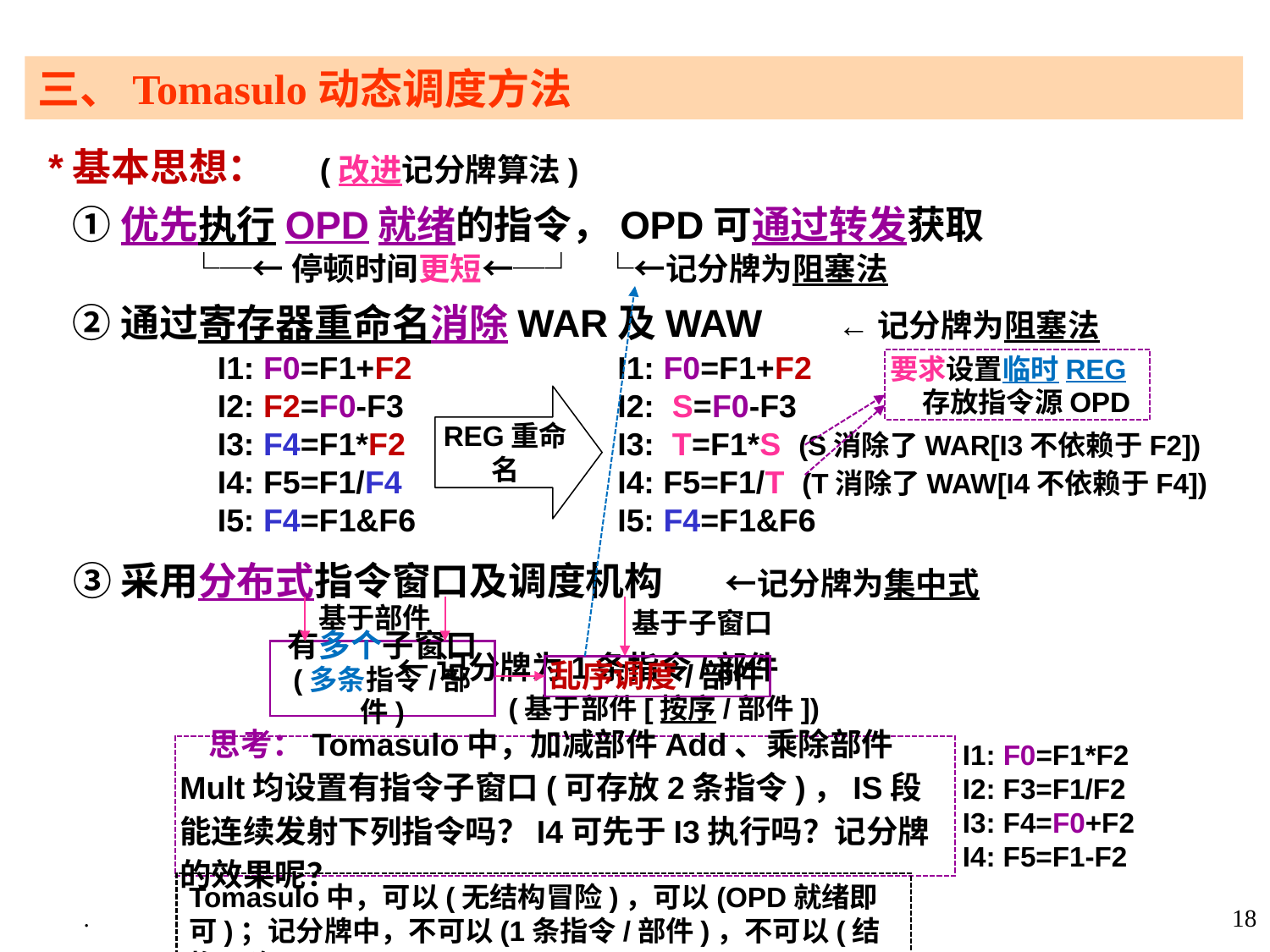

三、Tomasulo动态调度方法
 *基本思想：     (改进记分牌算法)
    ①优先执行OPD就绪的指令，OPD可通过转发获取
                     └─←停顿时间更短←─┘   └←记分牌为阻塞法
    ②通过寄存器重命名消除WAR及WAW       ←记分牌为阻塞法
I1: F0=F1+F2
I2:  S=F0-F3
I3:  T=F1*S  (S消除了WAR[I3不依赖于F2])
I4: F5=F1/T  (T消除了WAW[I4不依赖于F4])
I5: F4=F1&F6
I1: F0=F1+F2
I2: F2=F0-F3
I3: F4=F1*F2
I4: F5=F1/F4
I5: F4=F1&F6
REG重命名
要求设置临时REG
    存放指令源OPD
    ③采用分布式指令窗口及调度机构       ←记分牌为集中式
                                                 ←记分牌为1条指令/部件
                                                     (基于部件[按序/部件])
基于部件
有多个子窗口
(多条指令/部件)
基于子窗口
乱序调度/部件
   思考：Tomasulo中，加减部件Add、乘除部件Mult均设置有指令子窗口(可存放2条指令)，IS段能连续发射下列指令吗？I4可先于I3执行吗？记分牌的效果呢？
I1: F0=F1*F2
I2: F3=F1/F2
I3: F4=F0+F2
I4: F5=F1-F2
Tomasulo中，可以(无结构冒险)，可以(OPD就绪即可)；记分牌中，不可以(1条指令/部件)，不可以(结构冒险)
.
18